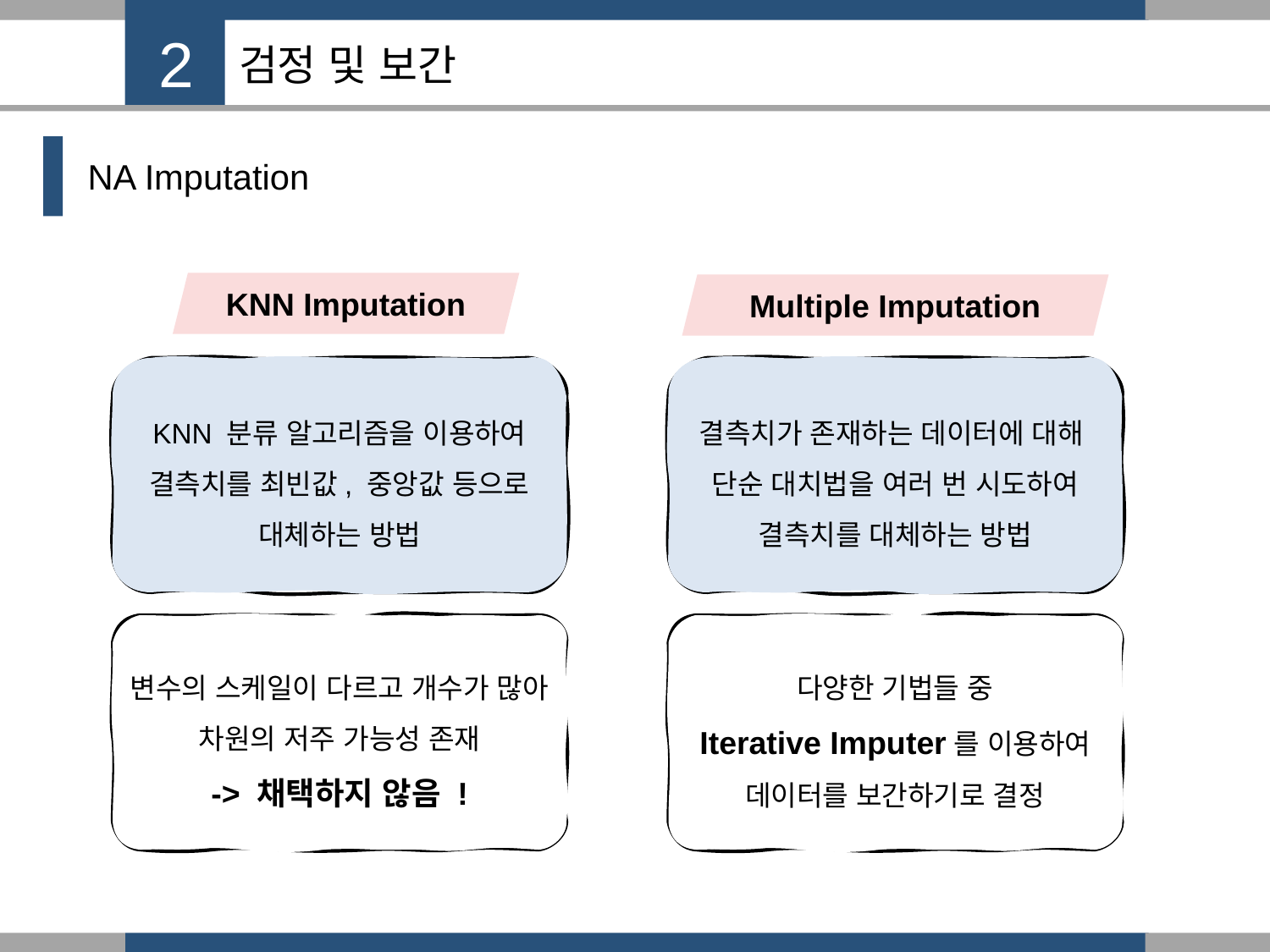

2
# 검정 및 보간
NA Imputation
KNN Imputation
Multiple Imputation
KNN 분류 알고리즘을 이용하여 결측치를 최빈값, 중앙값 등으로 대체하는 방법
결측치가 존재하는 데이터에 대해
단순 대치법을 여러 번 시도하여 결측치를 대체하는 방법

변수의 스케일이 다르고 개수가 많아 차원의 저주 가능성 존재
-> 채택하지 않음 !
다양한 기법들 중
Iterative Imputer를 이용하여
데이터를 보간하기로 결정